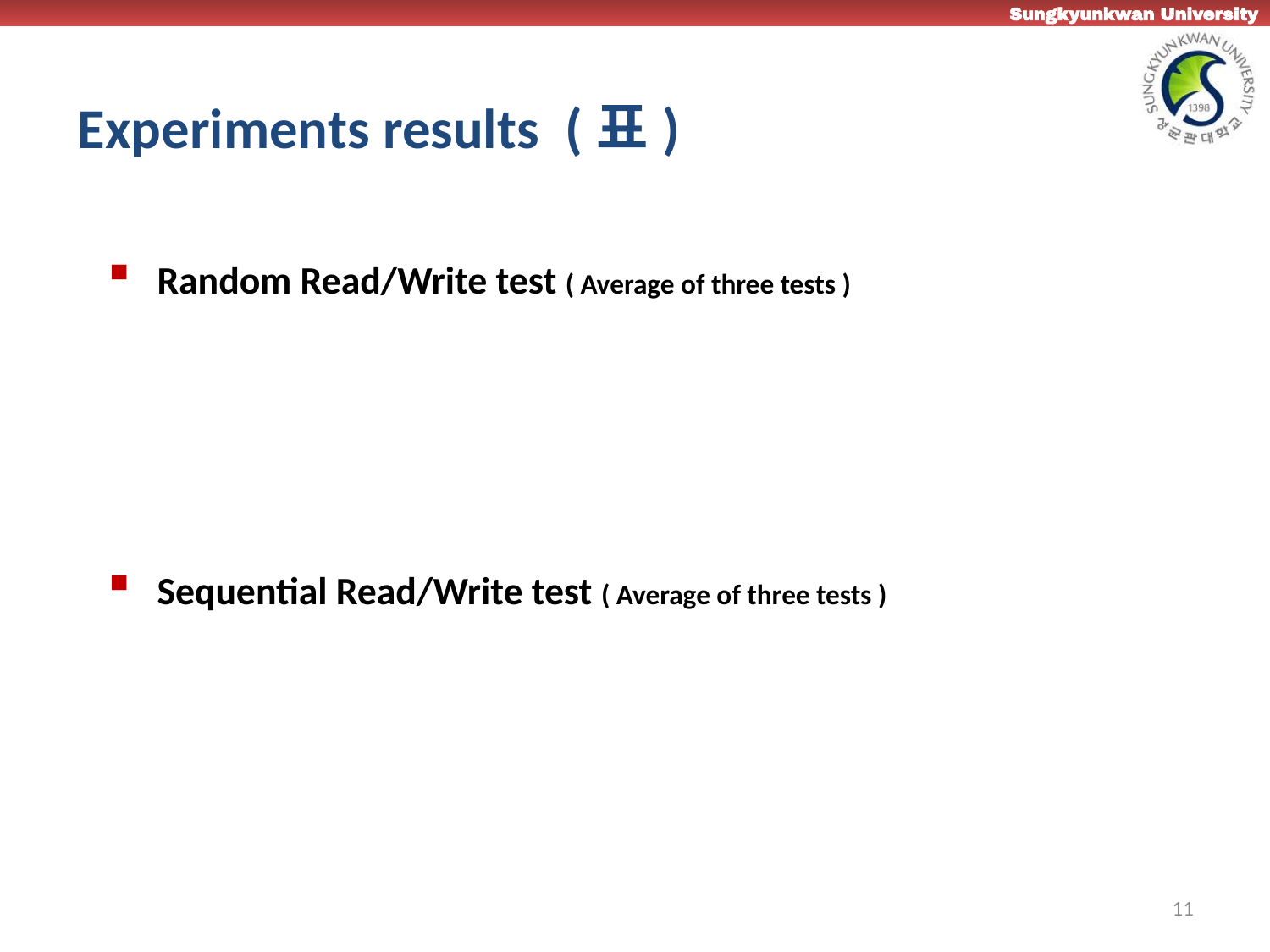

# Experiments results  (표)
Random Read/Write test ( Average of three tests )

Sequential Read/Write test ( Average of three tests )
11